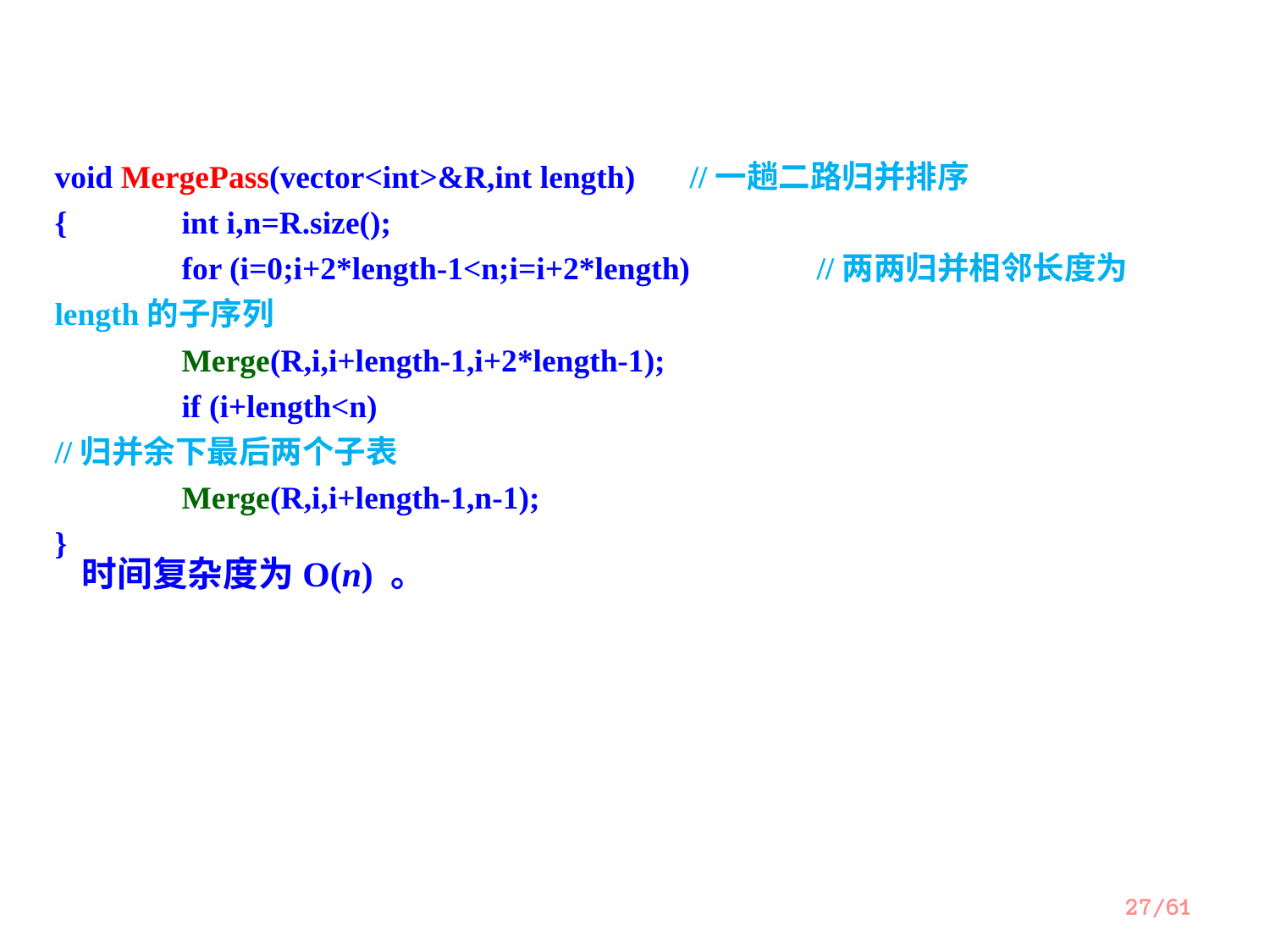

void MergePass(vector<int>&R,int length)	//一趟二路归并排序
{   	int i,n=R.size();
    	for (i=0;i+2*length-1<n;i=i+2*length)	//两两归并相邻长度为length的子序列
         	Merge(R,i,i+length-1,i+2*length-1);
    	if (i+length<n) 							//归并余下最后两个子表
         	Merge(R,i,i+length-1,n-1);
}
时间复杂度为O(n) 。
27/61